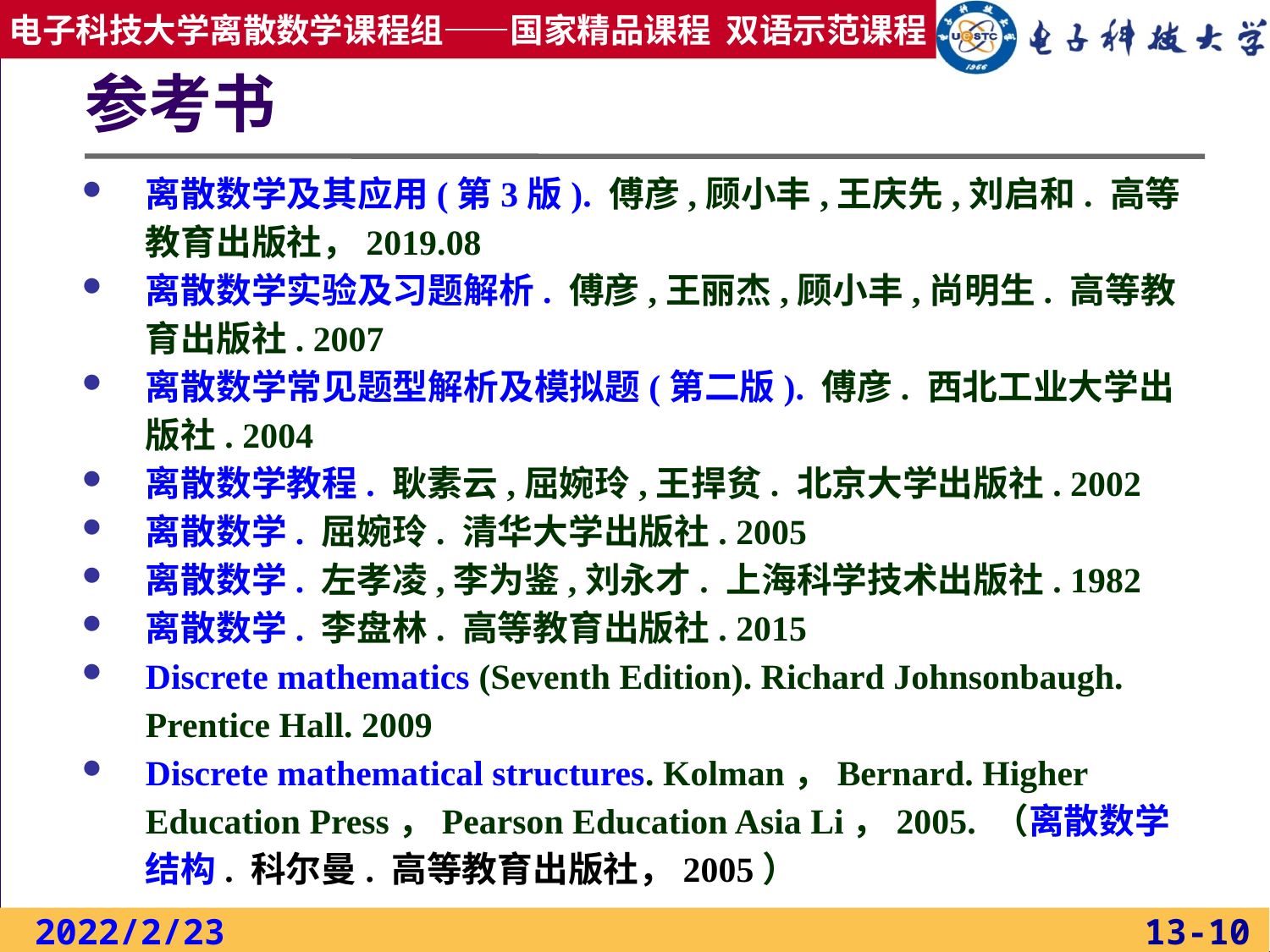

参考书
离散数学及其应用(第3版). 傅彦,顾小丰,王庆先,刘启和. 高等教育出版社，2019.08
离散数学实验及习题解析. 傅彦,王丽杰,顾小丰,尚明生. 高等教育出版社. 2007
离散数学常见题型解析及模拟题(第二版). 傅彦. 西北工业大学出版社. 2004
离散数学教程. 耿素云,屈婉玲,王捍贫. 北京大学出版社. 2002
离散数学. 屈婉玲. 清华大学出版社. 2005
离散数学. 左孝凌,李为鉴,刘永才. 上海科学技术出版社. 1982
离散数学. 李盘林. 高等教育出版社. 2015
Discrete mathematics (Seventh Edition). Richard Johnsonbaugh. Prentice Hall. 2009
Discrete mathematical structures. Kolman，Bernard. Higher Education Press，Pearson Education Asia Li，2005. （离散数学结构. 科尔曼. 高等教育出版社，2005）
2022/2/23